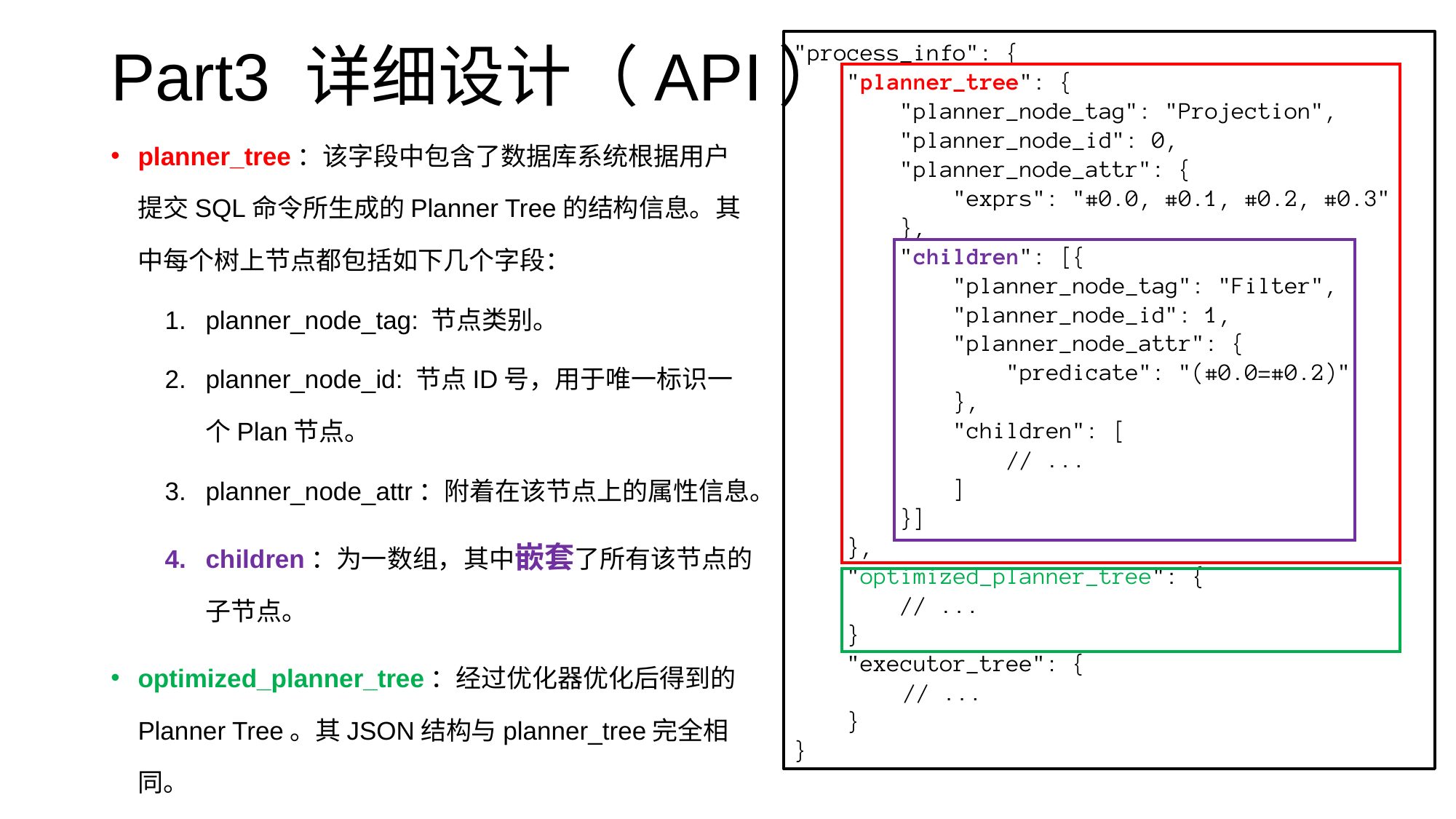

# Part3 详细设计（API）
"process_info": {
    "planner_tree": {
        "planner_node_tag": "Projection",
        "planner_node_id": 0,
        "planner_node_attr": {
            "exprs": "#0.0, #0.1, #0.2, #0.3"
        },
        "children": [{
            "planner_node_tag": "Filter",
            "planner_node_id": 1,
            "planner_node_attr": {
                "predicate": "(#0.0=#0.2)"
            },
            "children": [
                // ...
            ]
        }]
    },
    "optimized_planner_tree": {
        // ...
    }
    "executor_tree": {
	// ...
    }
}

planner_tree：该字段中包含了数据库系统根据用户提交SQL命令所生成的Planner Tree的结构信息。其中每个树上节点都包括如下几个字段：
planner_node_tag: 节点类别。
planner_node_id: 节点ID号，用于唯一标识一个Plan节点。
planner_node_attr：附着在该节点上的属性信息。
children：为一数组，其中嵌套了所有该节点的子节点。
optimized_planner_tree：经过优化器优化后得到的Planner Tree。其JSON结构与planner_tree完全相同。